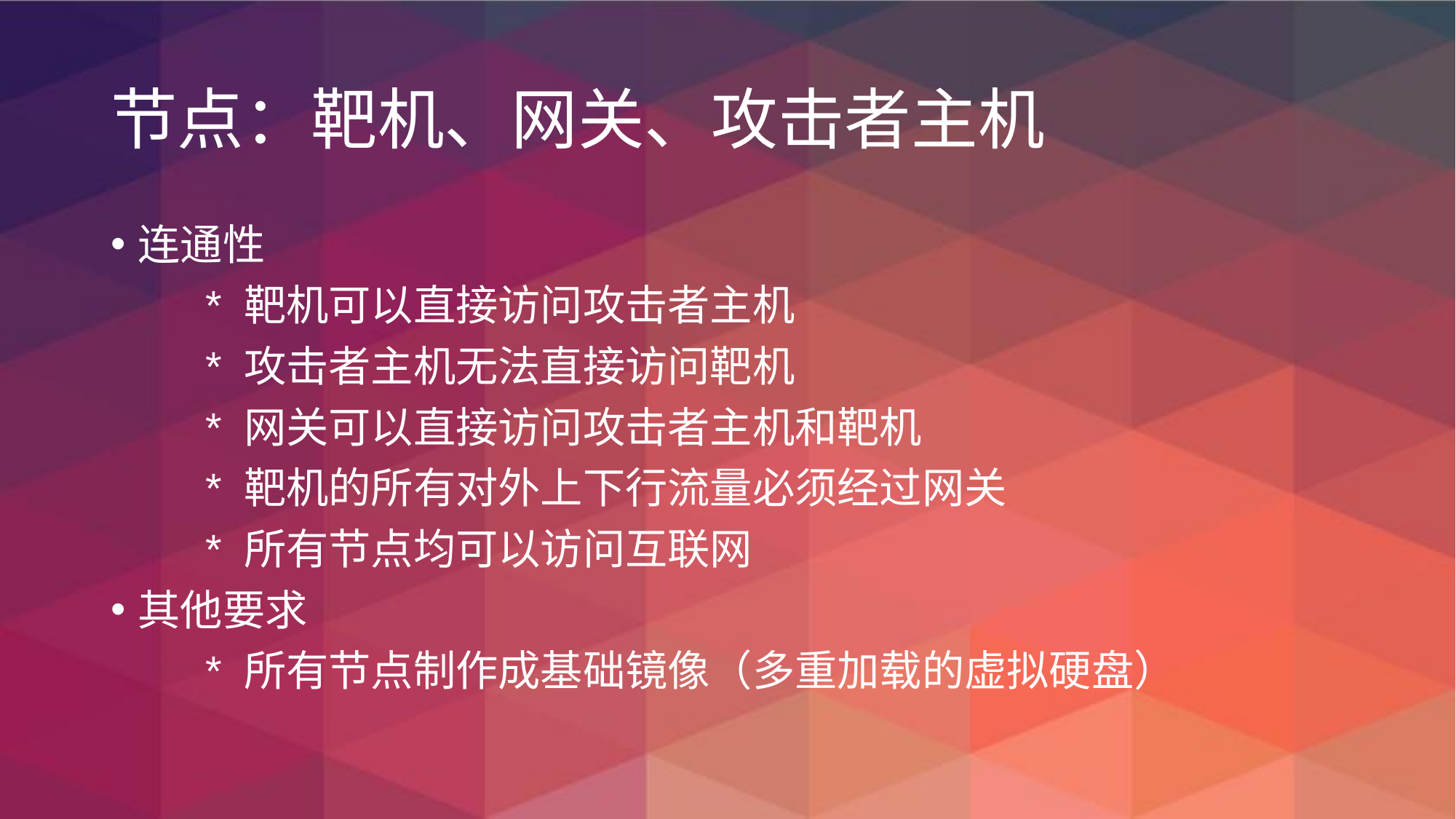

节点：靶机、网关、攻击者主机
连通性
        * 靶机可以直接访问攻击者主机
        * 攻击者主机无法直接访问靶机
        * 网关可以直接访问攻击者主机和靶机
        * 靶机的所有对外上下行流量必须经过网关
        * 所有节点均可以访问互联网
其他要求
        * 所有节点制作成基础镜像（多重加载的虚拟硬盘）